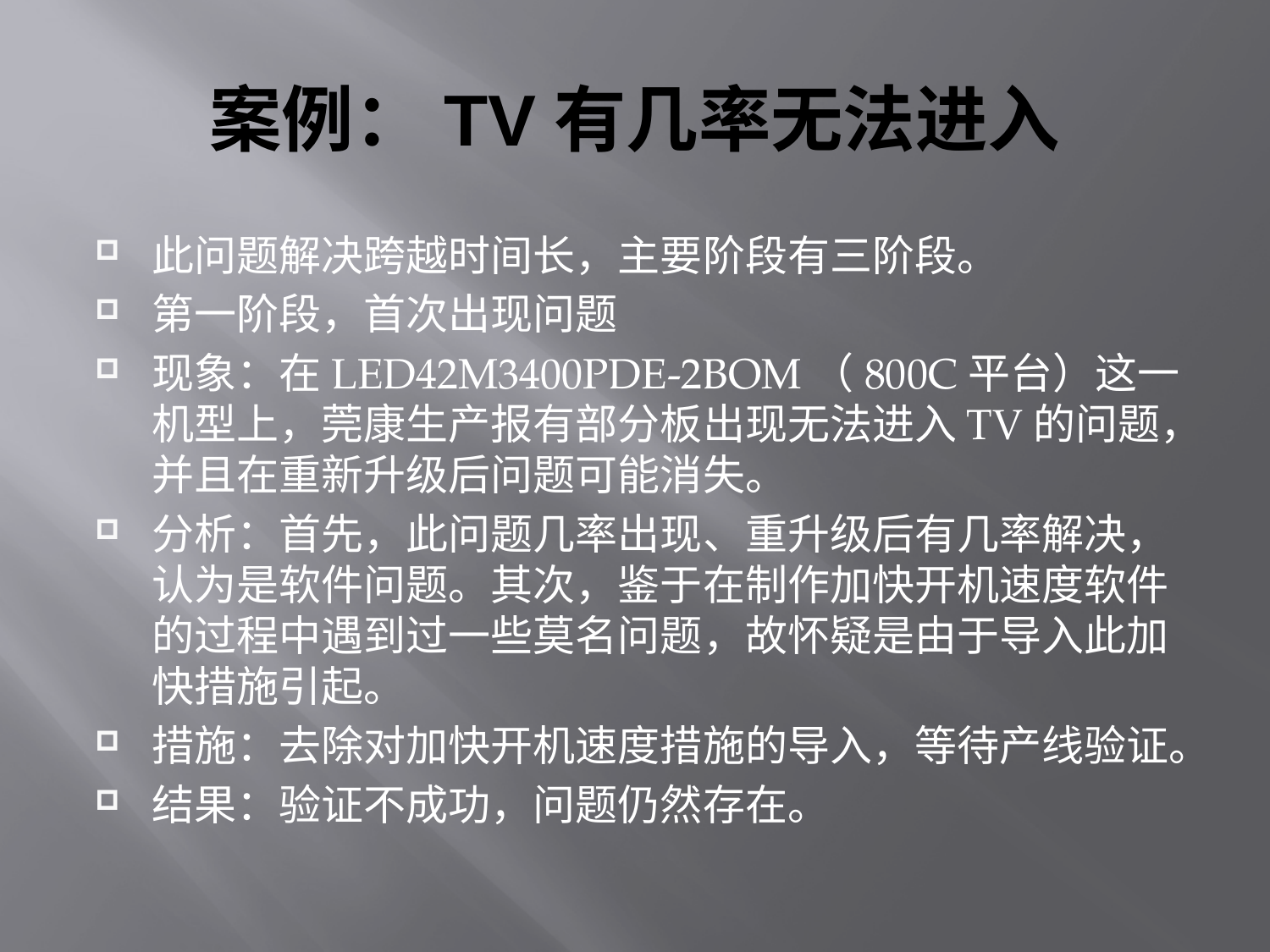

# 案例：TV有几率无法进入
此问题解决跨越时间长，主要阶段有三阶段。
第一阶段，首次出现问题
现象：在LED42M3400PDE-2BOM（800C平台）这一机型上，莞康生产报有部分板出现无法进入TV的问题，并且在重新升级后问题可能消失。
分析：首先，此问题几率出现、重升级后有几率解决，认为是软件问题。其次，鉴于在制作加快开机速度软件的过程中遇到过一些莫名问题，故怀疑是由于导入此加快措施引起。
措施：去除对加快开机速度措施的导入，等待产线验证。
结果：验证不成功，问题仍然存在。